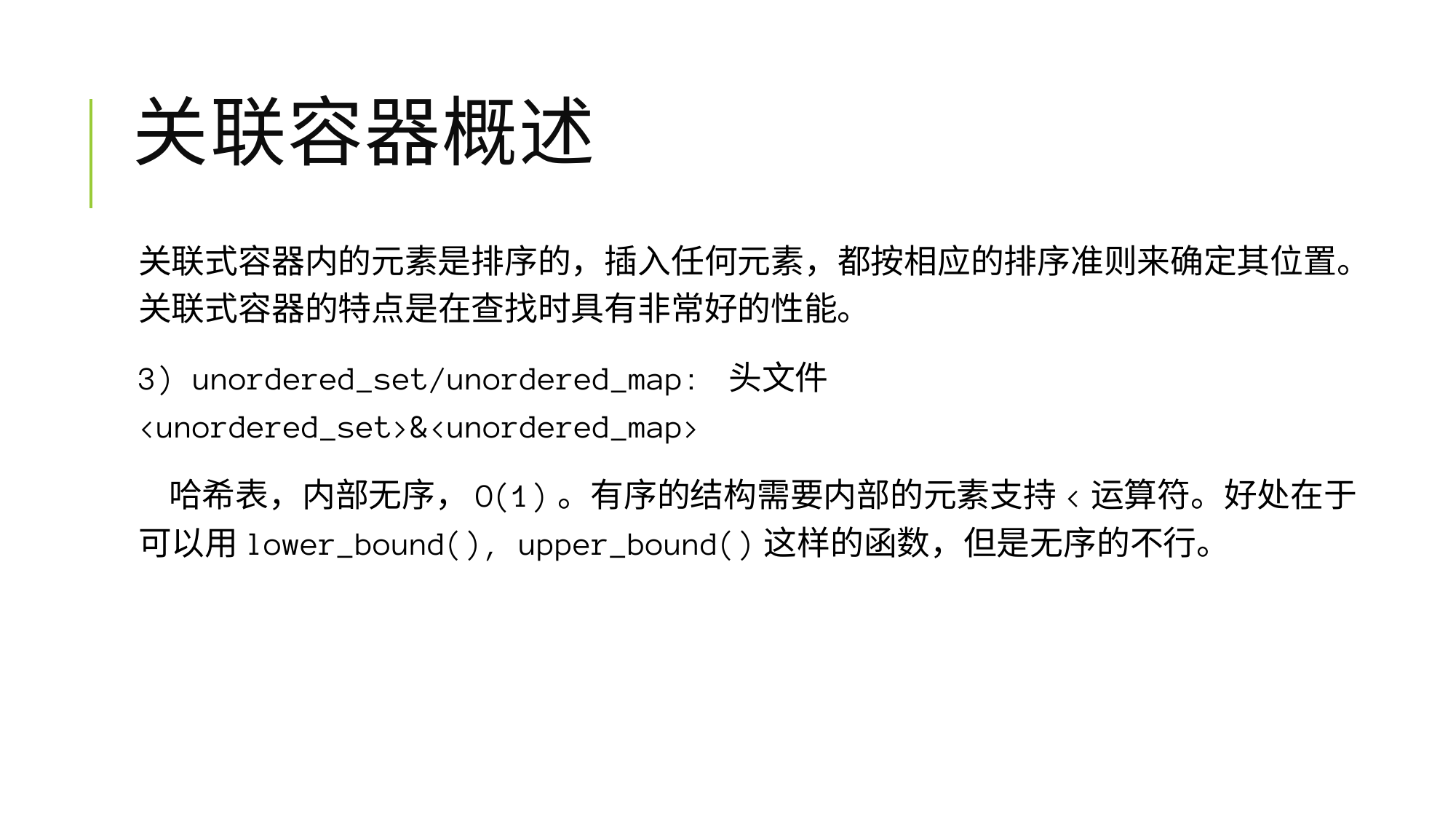

# 关联容器概述
关联式容器内的元素是排序的，插入任何元素，都按相应的排序准则来确定其位置。关联式容器的特点是在查找时具有非常好的性能。
3) unordered_set/unordered_map: 头文件 <unordered_set>&<unordered_map>
   哈希表，内部无序，O(1)。有序的结构需要内部的元素支持<运算符。好处在于可以用lower_bound(), upper_bound()这样的函数，但是无序的不行。